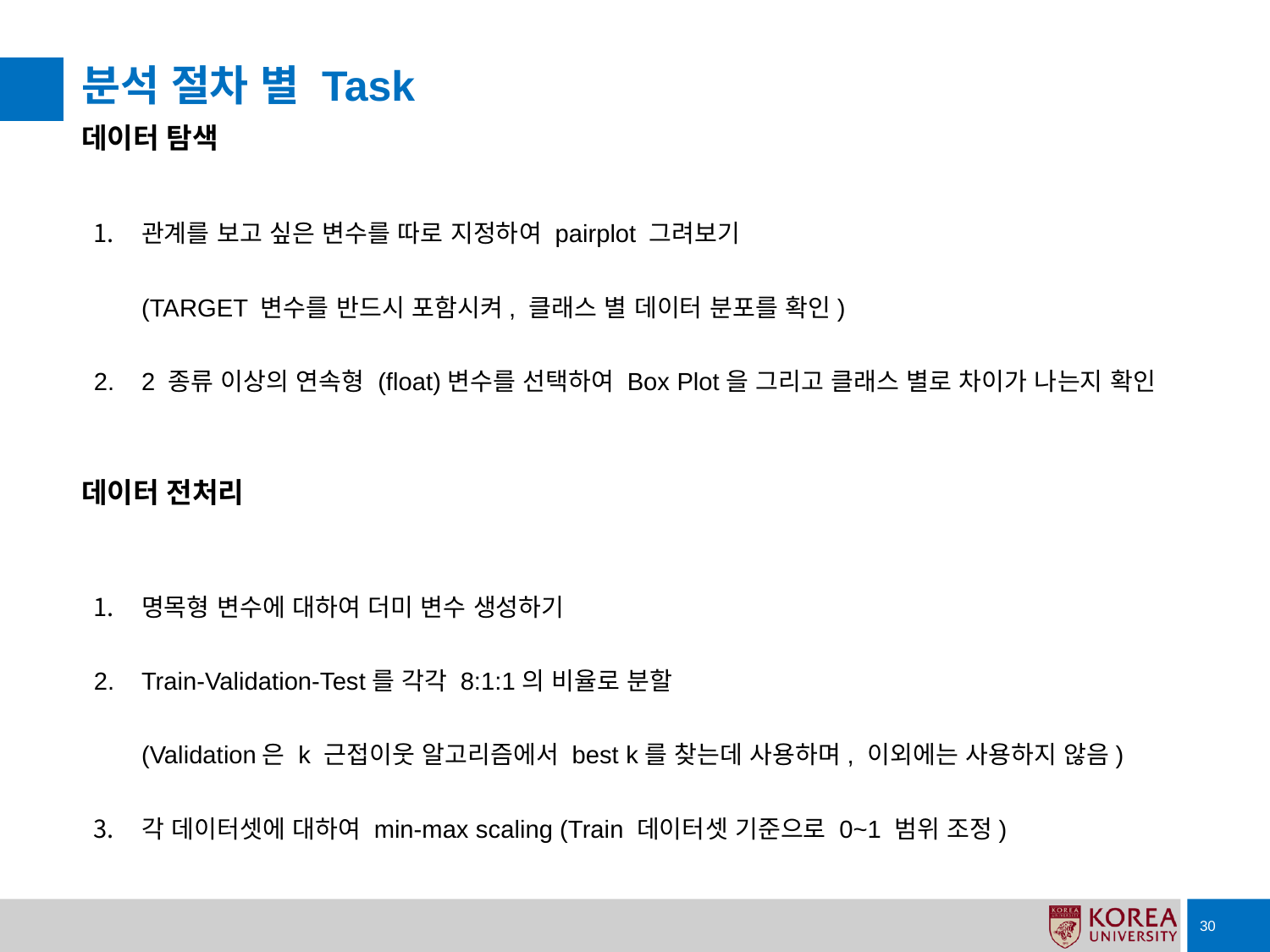

# 분석 절차 별 Task
데이터 탐색

데이터 전처리
관계를 보고 싶은 변수를 따로 지정하여 pairplot 그려보기
(TARGET 변수를 반드시 포함시켜, 클래스 별 데이터 분포를 확인)
2 종류 이상의 연속형 (float)변수를 선택하여 Box Plot을 그리고 클래스 별로 차이가 나는지 확인
명목형 변수에 대하여 더미 변수 생성하기
Train-Validation-Test를 각각 8:1:1의 비율로 분할
(Validation은 k 근접이웃 알고리즘에서 best k를 찾는데 사용하며, 이외에는 사용하지 않음)
각 데이터셋에 대하여 min-max scaling (Train 데이터셋 기준으로 0~1 범위 조정)